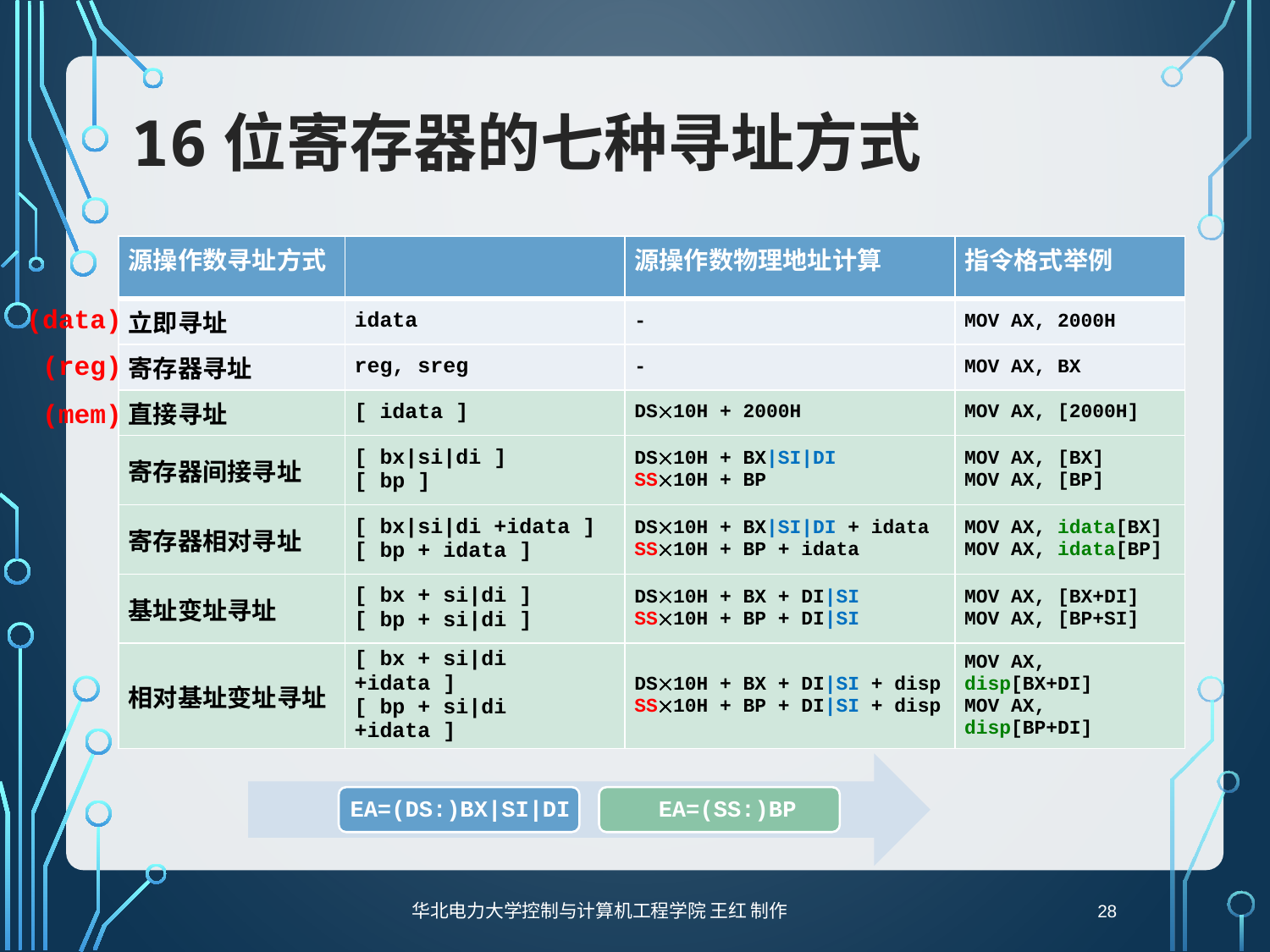

# 16位寄存器的七种寻址方式
| 源操作数寻址方式 |  | 源操作数物理地址计算 | 指令格式举例 |
| --- | --- | --- | --- |
| 立即寻址 | idata | - | MOV AX, 2000H |
| 寄存器寻址 | reg, sreg | - | MOV AX, BX |
| 直接寻址 | [ idata ] | DS×10H + 2000H | MOV AX, [2000H] |
| 寄存器间接寻址 | [ bx|si|di ] [ bp ] | DS×10H + BX|SI|DI SS×10H + BP | MOV AX, [BX] MOV AX, [BP] |
| 寄存器相对寻址 | [ bx|si|di +idata ] [ bp + idata ] | DS×10H + BX|SI|DI + idata SS×10H + BP + idata | MOV AX, idata[BX] MOV AX, idata[BP] |
| 基址变址寻址 | [ bx + si|di ] [ bp + si|di ] | DS×10H + BX + DI|SI SS×10H + BP + DI|SI | MOV AX, [BX+DI] MOV AX, [BP+SI] |
| 相对基址变址寻址 | [ bx + si|di +idata ] [ bp + si|di +idata ] | DS×10H + BX + DI|SI + disp SS×10H + BP + DI|SI + disp | MOV AX, disp[BX+DI] MOV AX, disp[BP+DI] |
(data)
(reg)
(mem)
EA=(DS:)BX|SI|DI
 EA=(SS:)BP
28
华北电力大学控制与计算机工程学院 王红 制作